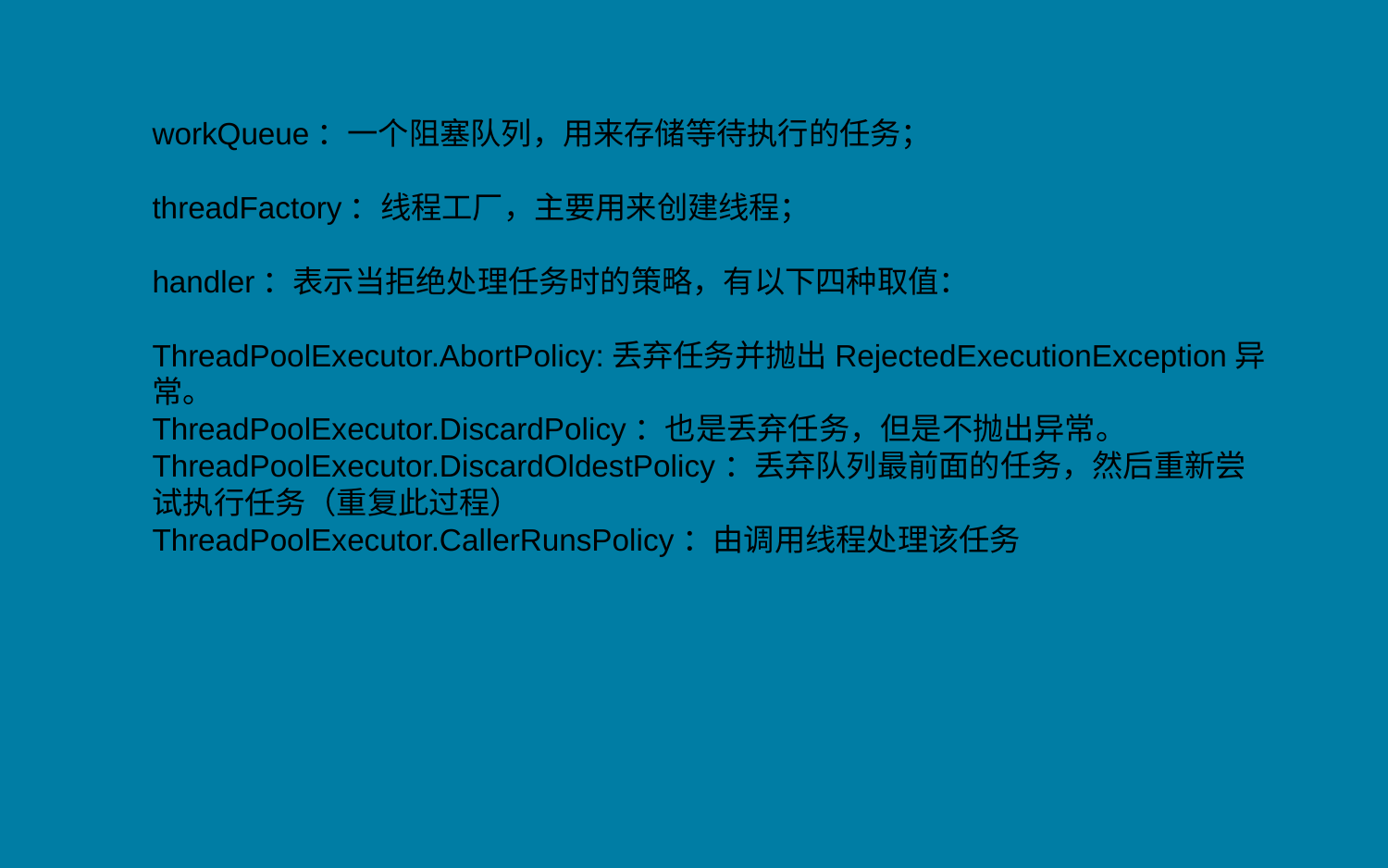

workQueue：一个阻塞队列，用来存储等待执行的任务；

threadFactory：线程工厂，主要用来创建线程；

handler：表示当拒绝处理任务时的策略，有以下四种取值：

ThreadPoolExecutor.AbortPolicy:丢弃任务并抛出RejectedExecutionException异常。
ThreadPoolExecutor.DiscardPolicy：也是丢弃任务，但是不抛出异常。 ThreadPoolExecutor.DiscardOldestPolicy：丢弃队列最前面的任务，然后重新尝试执行任务（重复此过程）
ThreadPoolExecutor.CallerRunsPolicy：由调用线程处理该任务